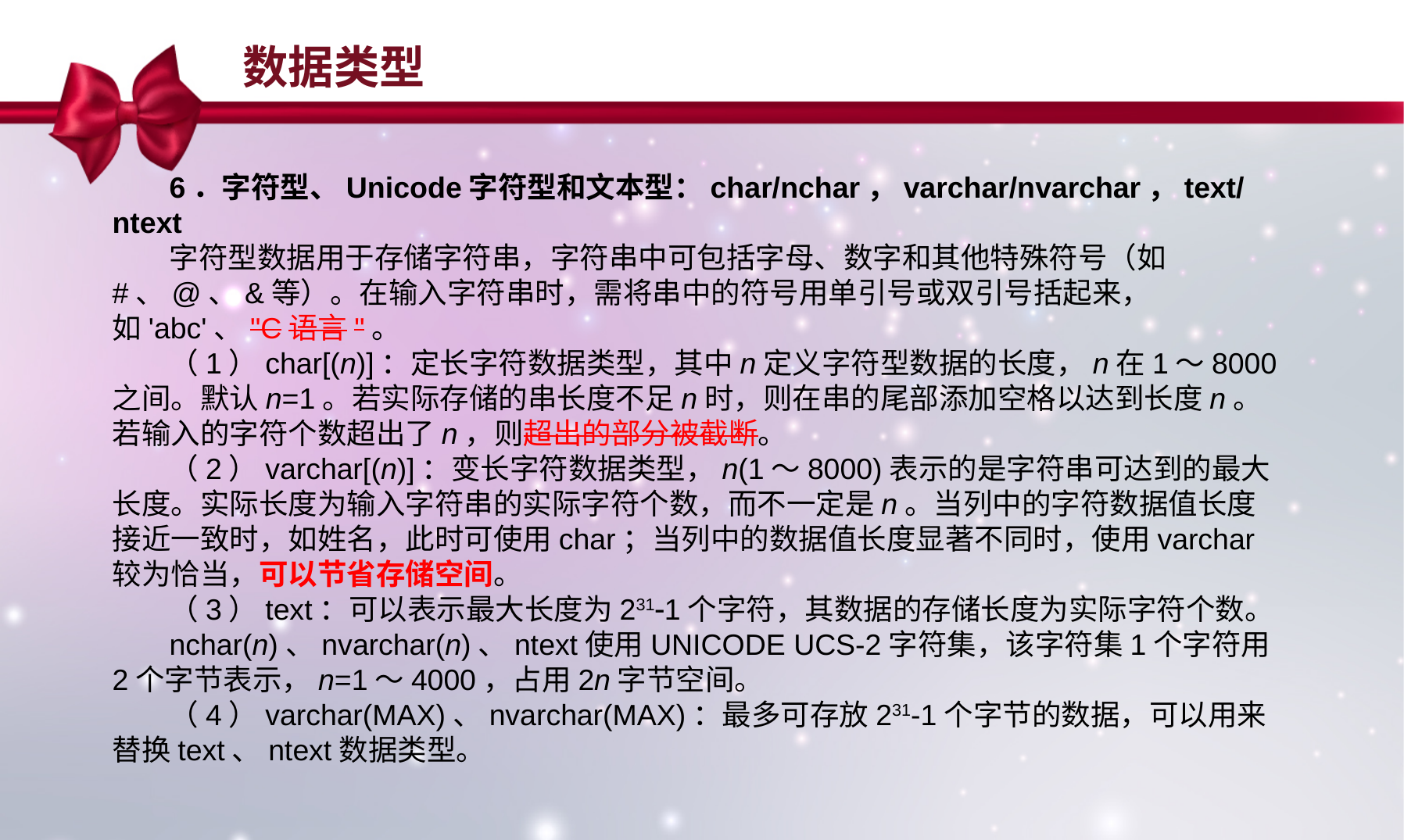

数据类型
6．字符型、Unicode字符型和文本型：char/nchar，varchar/nvarchar，text/ntext
字符型数据用于存储字符串，字符串中可包括字母、数字和其他特殊符号（如#、@、&等）。在输入字符串时，需将串中的符号用单引号或双引号括起来，如'abc'、"C语言"。
（1）char[(n)]：定长字符数据类型，其中n定义字符型数据的长度，n在1～8000之间。默认n=1。若实际存储的串长度不足n时，则在串的尾部添加空格以达到长度n。若输入的字符个数超出了n，则超出的部分被截断。
（2）varchar[(n)]：变长字符数据类型，n(1～8000)表示的是字符串可达到的最大长度。实际长度为输入字符串的实际字符个数，而不一定是n。当列中的字符数据值长度接近一致时，如姓名，此时可使用char；当列中的数据值长度显著不同时，使用varchar较为恰当，可以节省存储空间。
（3）text：可以表示最大长度为231−1个字符，其数据的存储长度为实际字符个数。
nchar(n)、nvarchar(n)、ntext使用UNICODE UCS-2字符集，该字符集1个字符用2个字节表示，n=1～4000，占用2n字节空间。
（4）varchar(MAX)、nvarchar(MAX)：最多可存放231-1个字节的数据，可以用来替换text、ntext数据类型。